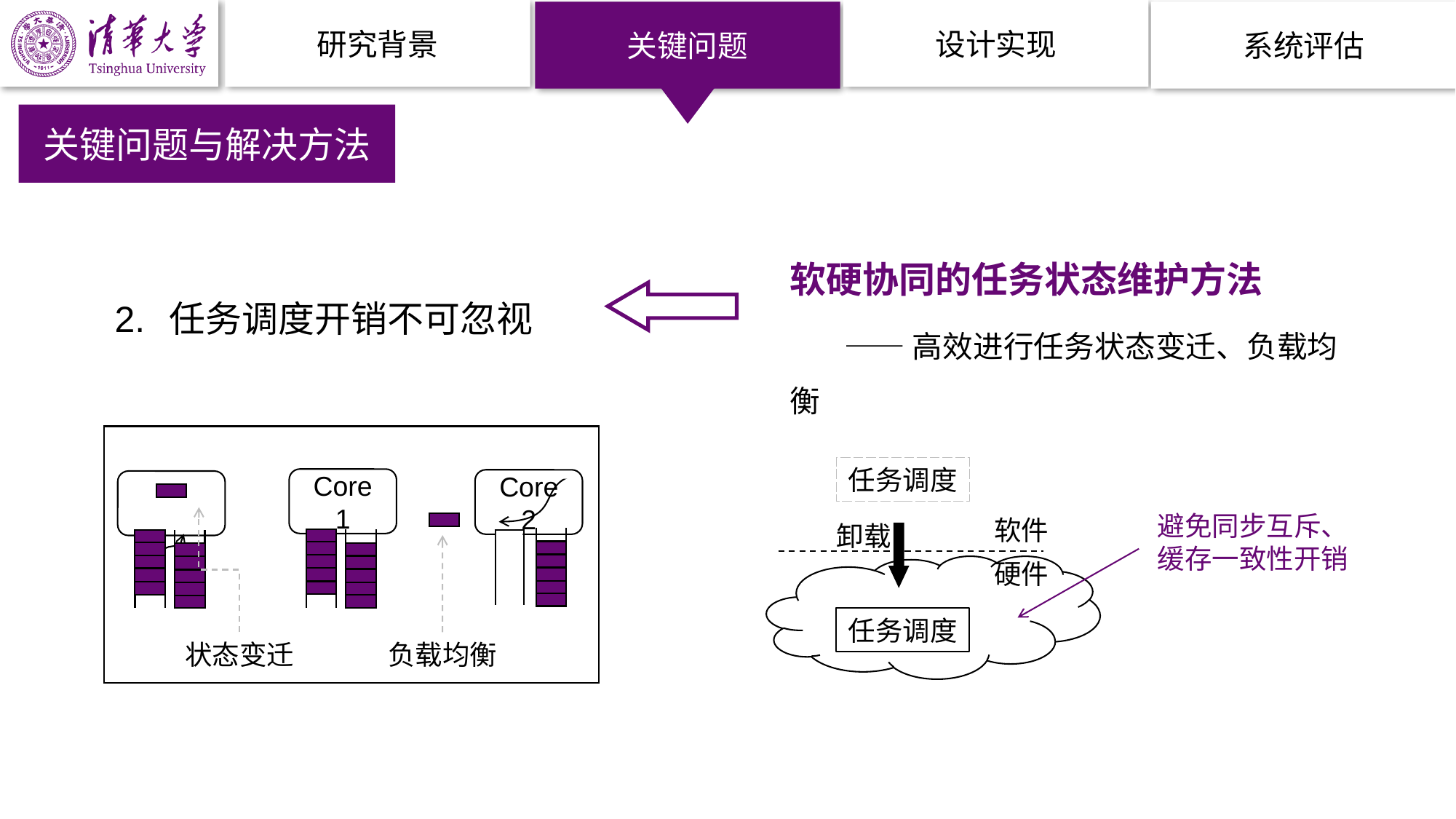

研究背景
设计实现
关键问题

系统评估
关键问题与解决方法
任务调度开销不可忽视
软硬协同的任务状态维护方法
——高效进行任务状态变迁、负载均衡

任务调度
软件

硬件
任务调度
卸载
Core 1

Core 2

避免同步互斥、
缓存一致性开销

状态变迁
负载均衡

5